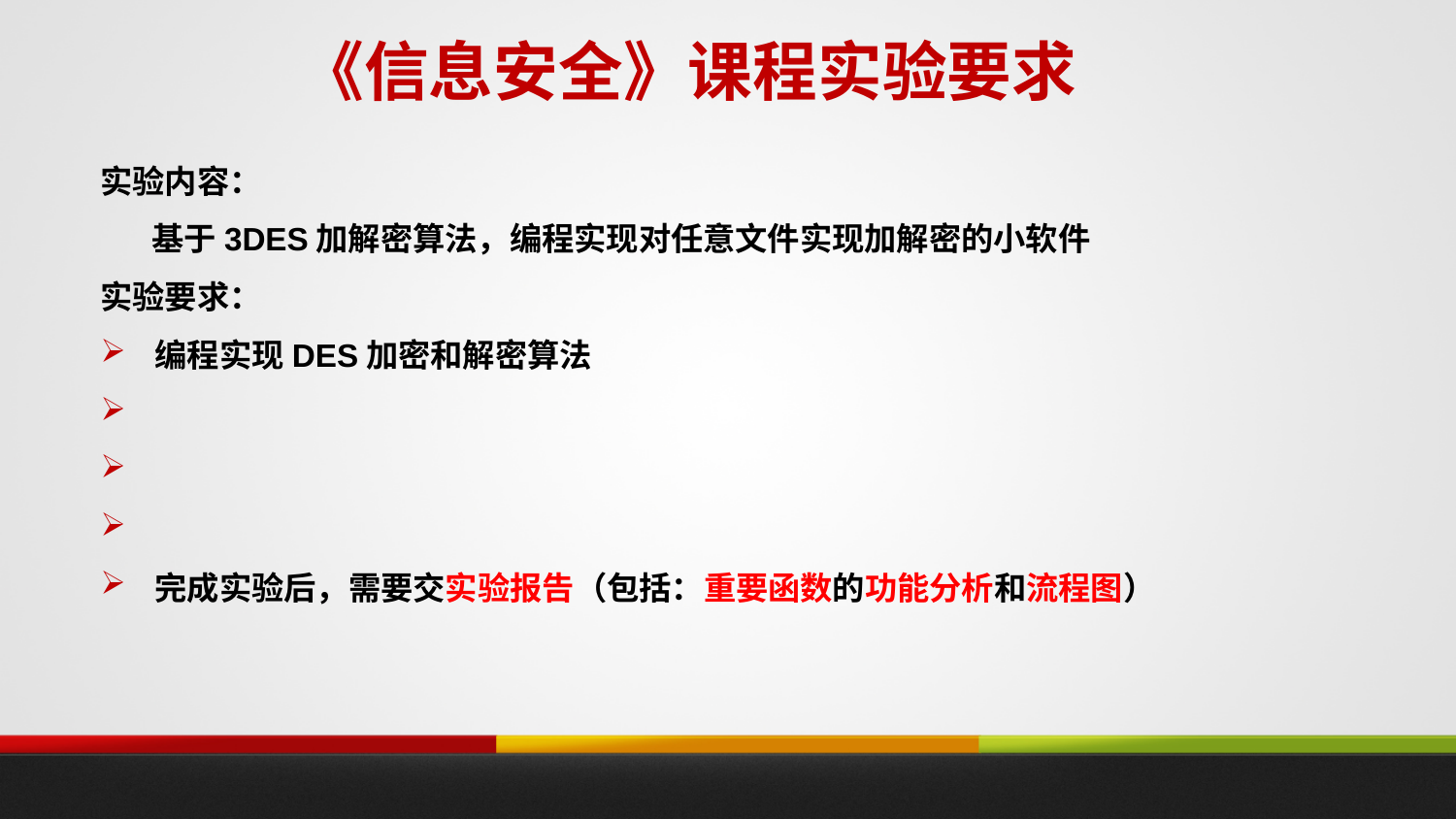

《信息安全》课程实验要求
实验内容：
      基于3DES加解密算法，编程实现对任意文件实现加解密的小软件
实验要求：
编程实现DES加密和解密算法

完成实验后，需要交实验报告（包括：重要函数的功能分析和流程图）